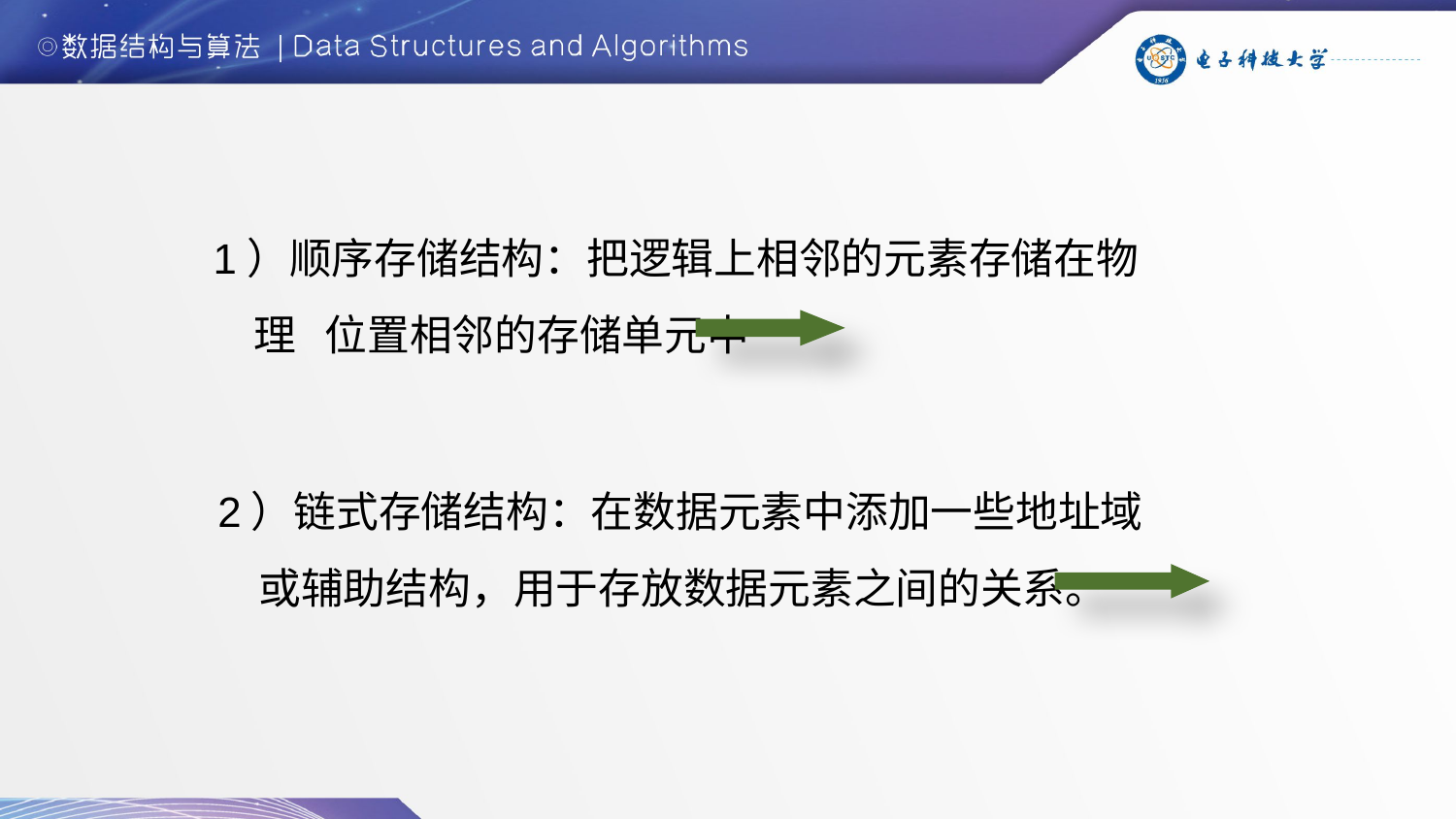

1）顺序存储结构：把逻辑上相邻的元素存储在物理   位置相邻的存储单元中

2）链式存储结构：在数据元素中添加一些地址域或辅助结构，用于存放数据元素之间的关系。